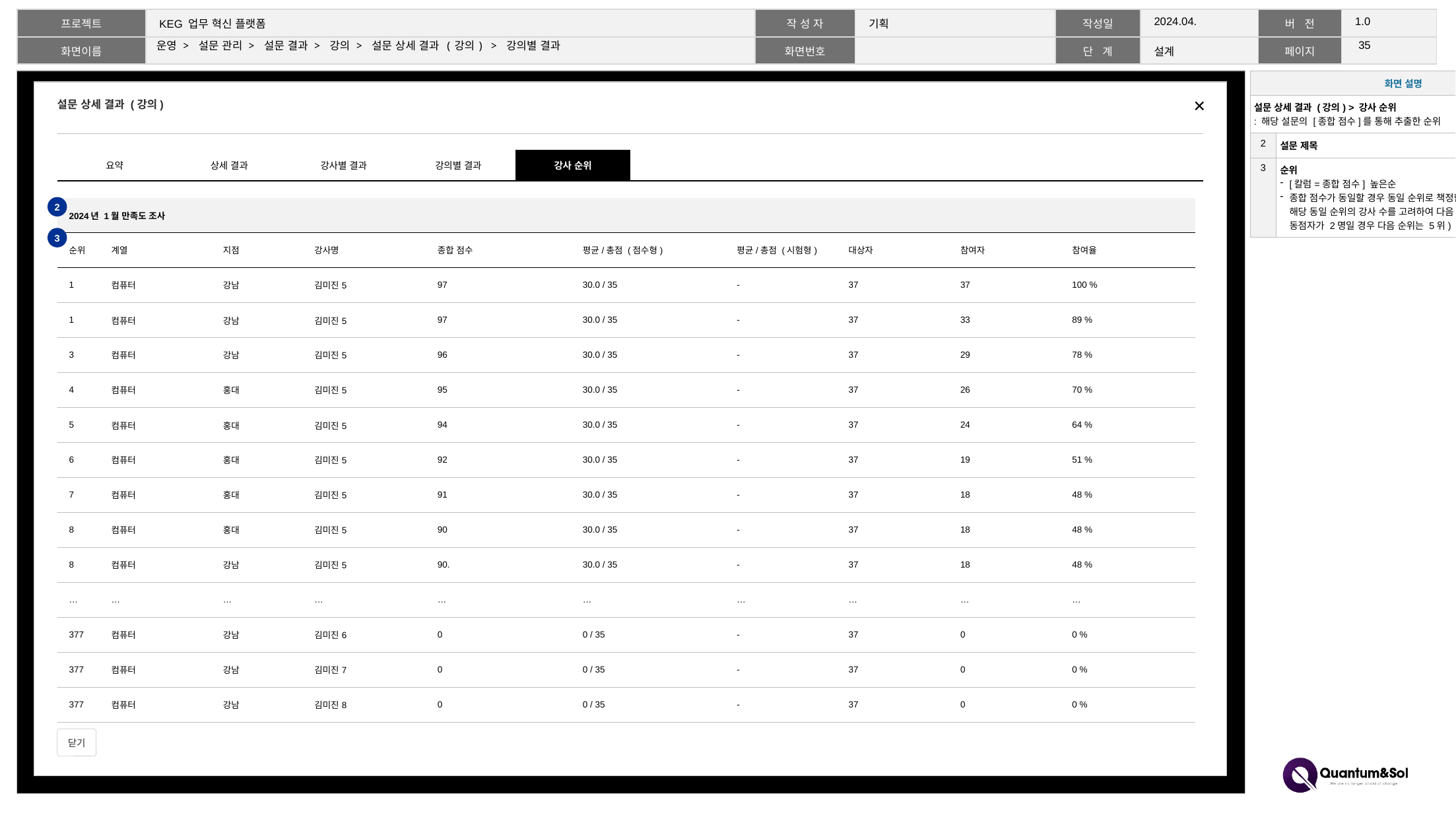

35

# 운영 > 설문 관리 > 설문 결과 > 강의 > 설문 상세 결과 (강의) > 강의별 결과
| 화면 설명 |  |
| --- | --- |
| 설문 상세 결과 (강의) > 강사 순위 : 해당 설문의 [종합 점수]를 통해 추출한 순위 |  |
| 2 | 설문 제목 |
| 3 | 순위 [칼럼=종합 점수] 높은순 종합 점수가 동일할 경우 동일 순위로 책정함. 동일 순위 발생 시 해당 동일 순위의 강사 수를 고려하여 다음 순위 책정됨. (ex. 3위 동점자가 2명일 경우 다음 순위는 5위) |
설문 상세 결과 (강의)
닫기
| 요약 | 상세 결과 | 강사별 결과 | 강의별 결과 | 강사 순위 |  |  |  |  |  |
| --- | --- | --- | --- | --- | --- | --- | --- | --- | --- |
2
| 2024년 1월 만족도 조사 |  |  |  |  |  |  |  |  |  |
| --- | --- | --- | --- | --- | --- | --- | --- | --- | --- |
| 순위 | 계열 | 지점 | 강사명 | 종합 점수 | 평균/총점 (점수형) | 평균/총점 (시험형) | 대상자 | 참여자 | 참여율 |
| 1 | 컴퓨터 | 강남 | 김미진5 | 97 | 30.0 / 35 | - | 37 | 37 | 100 % |
| 1 | 컴퓨터 | 강남 | 김미진5 | 97 | 30.0 / 35 | - | 37 | 33 | 89 % |
| 3 | 컴퓨터 | 강남 | 김미진5 | 96 | 30.0 / 35 | - | 37 | 29 | 78 % |
| 4 | 컴퓨터 | 홍대 | 김미진5 | 95 | 30.0 / 35 | - | 37 | 26 | 70 % |
| 5 | 컴퓨터 | 홍대 | 김미진5 | 94 | 30.0 / 35 | - | 37 | 24 | 64 % |
| 6 | 컴퓨터 | 홍대 | 김미진5 | 92 | 30.0 / 35 | - | 37 | 19 | 51 % |
| 7 | 컴퓨터 | 홍대 | 김미진5 | 91 | 30.0 / 35 | - | 37 | 18 | 48 % |
| 8 | 컴퓨터 | 홍대 | 김미진5 | 90 | 30.0 / 35 | - | 37 | 18 | 48 % |
| 8 | 컴퓨터 | 강남 | 김미진5 | 90. | 30.0 / 35 | - | 37 | 18 | 48 % |
| … | … | … | … | … | … | … | … | … | … |
| 377 | 컴퓨터 | 강남 | 김미진6 | 0 | 0 / 35 | - | 37 | 0 | 0 % |
| 377 | 컴퓨터 | 강남 | 김미진7 | 0 | 0 / 35 | - | 37 | 0 | 0 % |
| 377 | 컴퓨터 | 강남 | 김미진8 | 0 | 0 / 35 | - | 37 | 0 | 0 % |
3